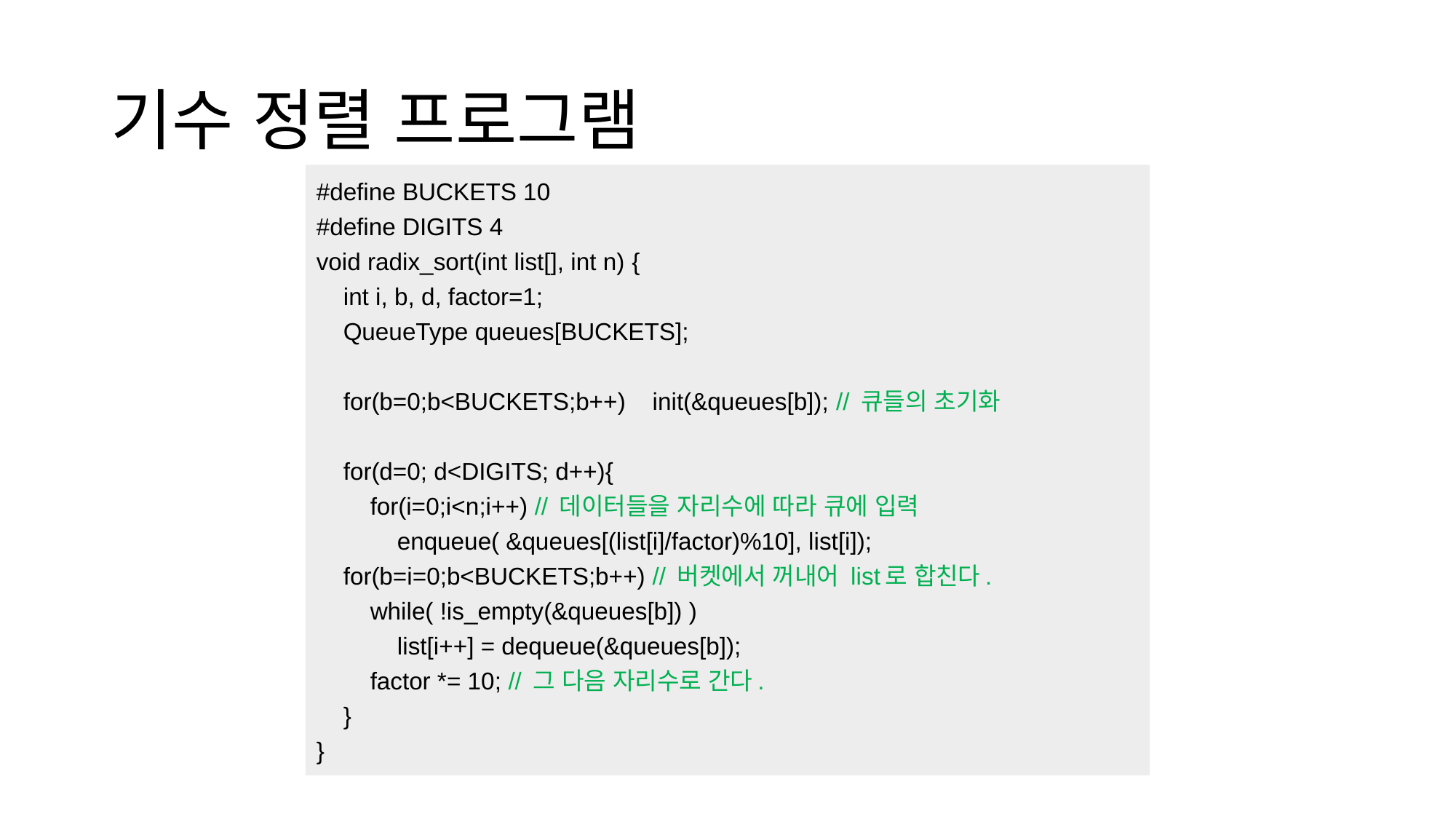

# 기수 정렬 프로그램
#define BUCKETS 10
#define DIGITS 4
void radix_sort(int list[], int n) {
    int i, b, d, factor=1;
    QueueType queues[BUCKETS];

    for(b=0;b<BUCKETS;b++)    init(&queues[b]); // 큐들의 초기화

    for(d=0; d<DIGITS; d++){
        for(i=0;i<n;i++) // 데이터들을 자리수에 따라 큐에 입력
            enqueue( &queues[(list[i]/factor)%10], list[i]);
    for(b=i=0;b<BUCKETS;b++) // 버켓에서 꺼내어 list로 합친다.
        while( !is_empty(&queues[b]) )
            list[i++] = dequeue(&queues[b]);
        factor *= 10; // 그 다음 자리수로 간다.
    }
}